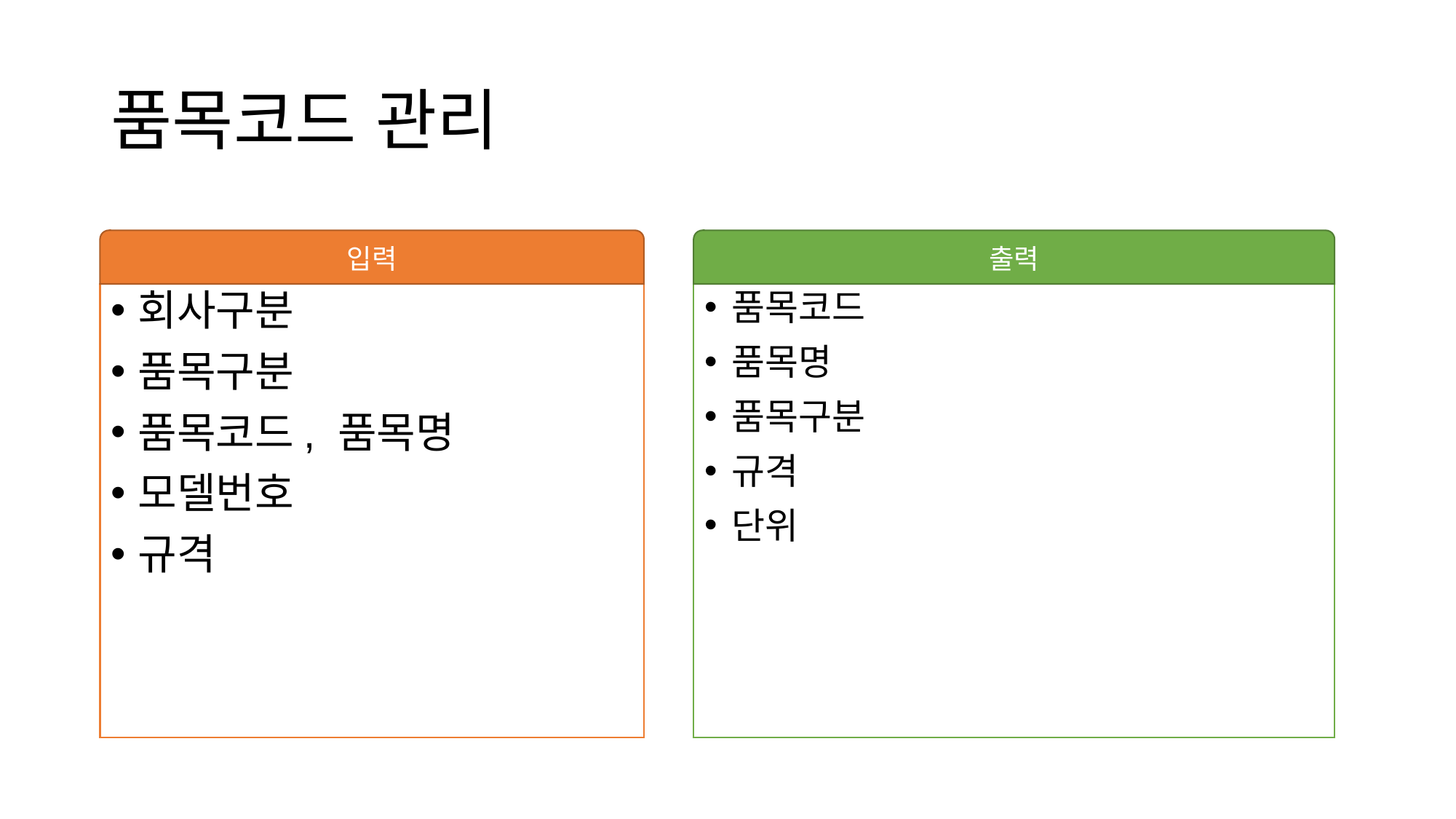

# 품목코드 관리
입력
출력
회사구분
품목구분
품목코드, 품목명
모델번호
규격
품목코드
품목명
품목구분
규격
단위